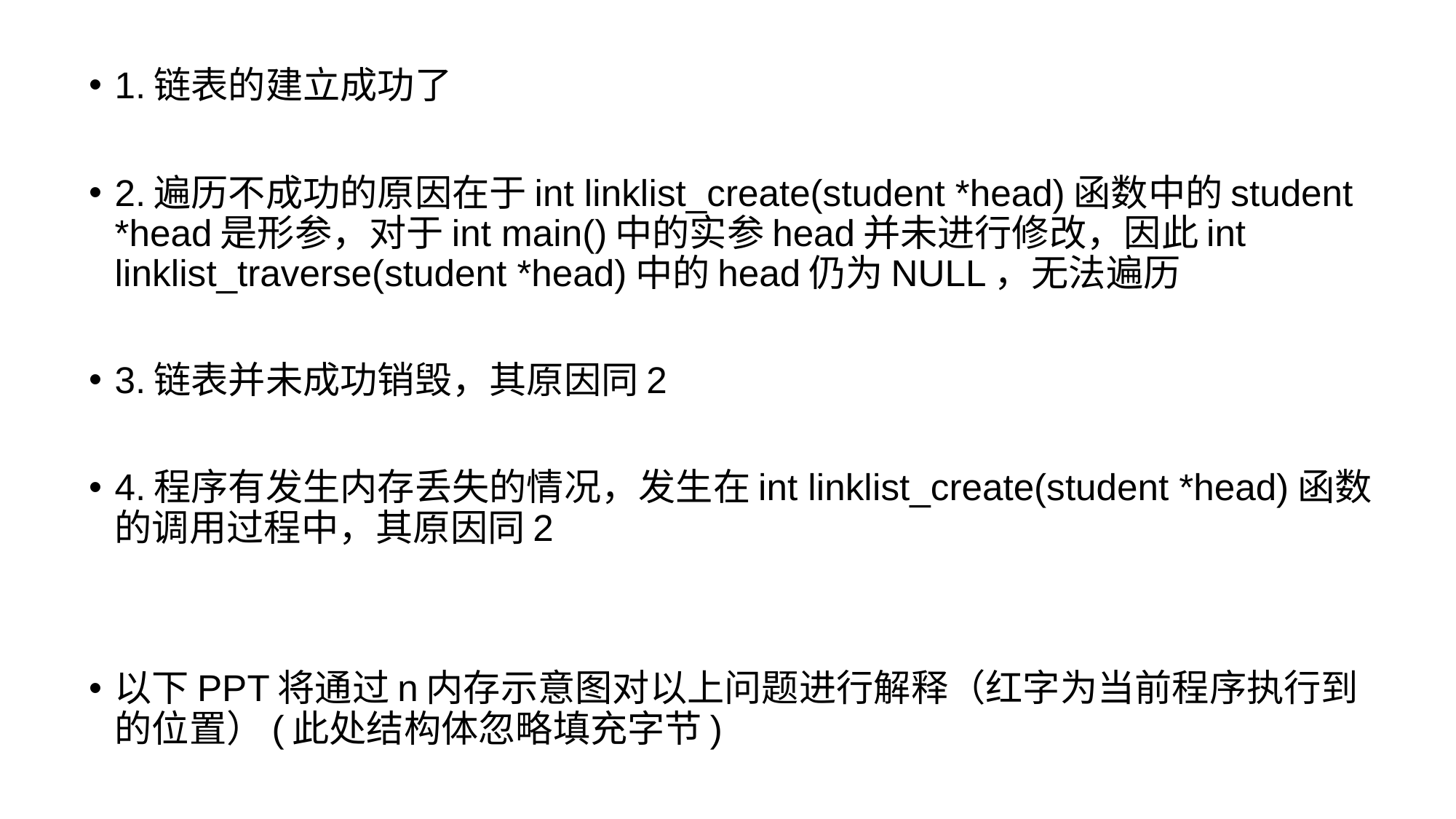

1.链表的建立成功了

2.遍历不成功的原因在于int linklist_create(student *head)函数中的student *head是形参，对于int main()中的实参head并未进行修改，因此int linklist_traverse(student *head)中的head仍为NULL，无法遍历

3.链表并未成功销毁，其原因同2

4.程序有发生内存丢失的情况，发生在int linklist_create(student *head)函数的调用过程中，其原因同2

以下PPT将通过n内存示意图对以上问题进行解释（红字为当前程序执行到的位置）(此处结构体忽略填充字节)